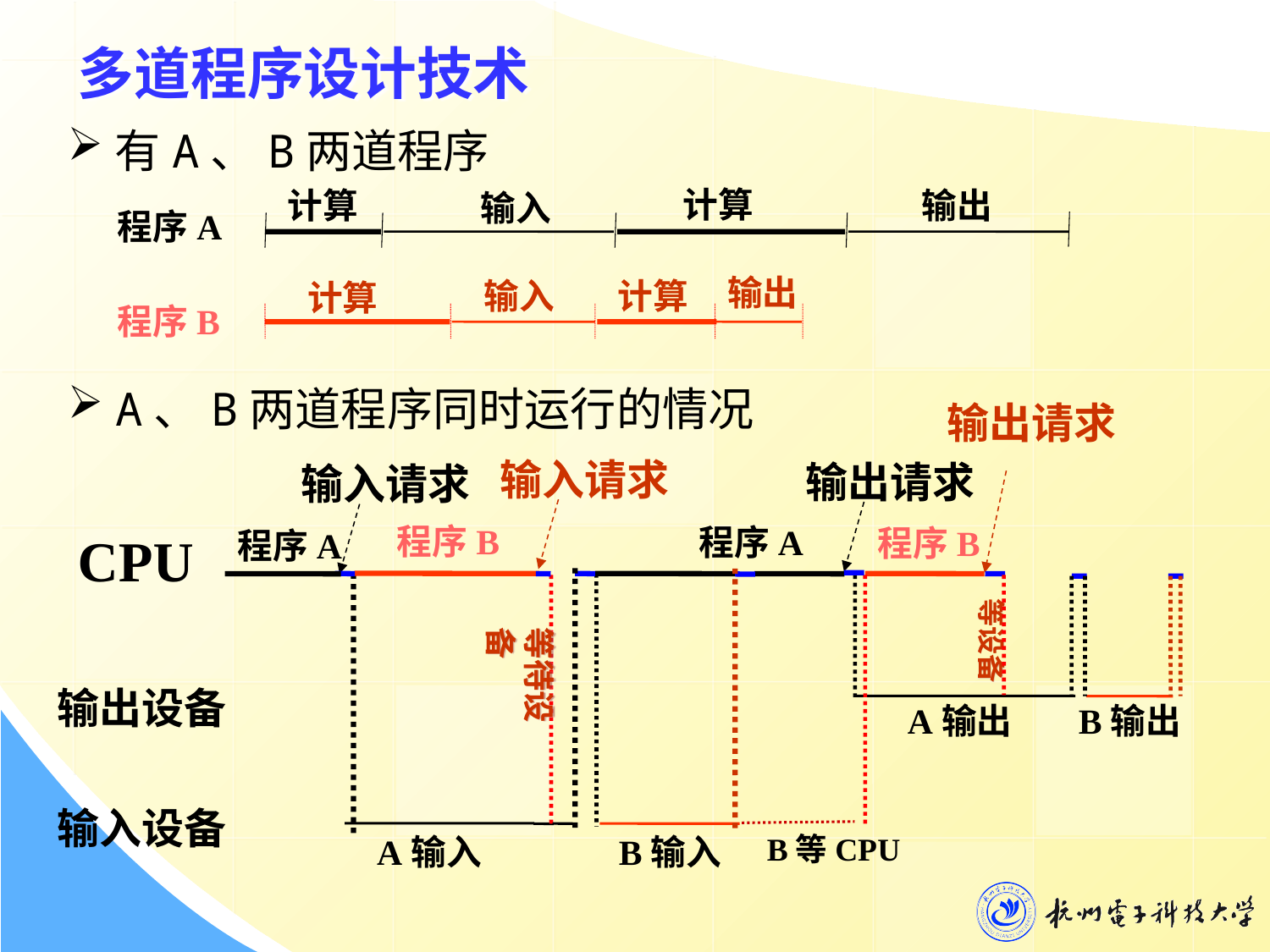

# 多道程序设计技术
有A、B两道程序

计算
计算
  输出
  输入

程序A
输出
输入
计算
计算
程序B

A、B两道程序同时运行的情况

输出请求

程序B

等设备
B输出
A输出
输入请求

输出请求

输入请求

程序B

A输入
程序A

B输入
程序A

CPU
输出设备
输入设备

B等CPU

等待设备